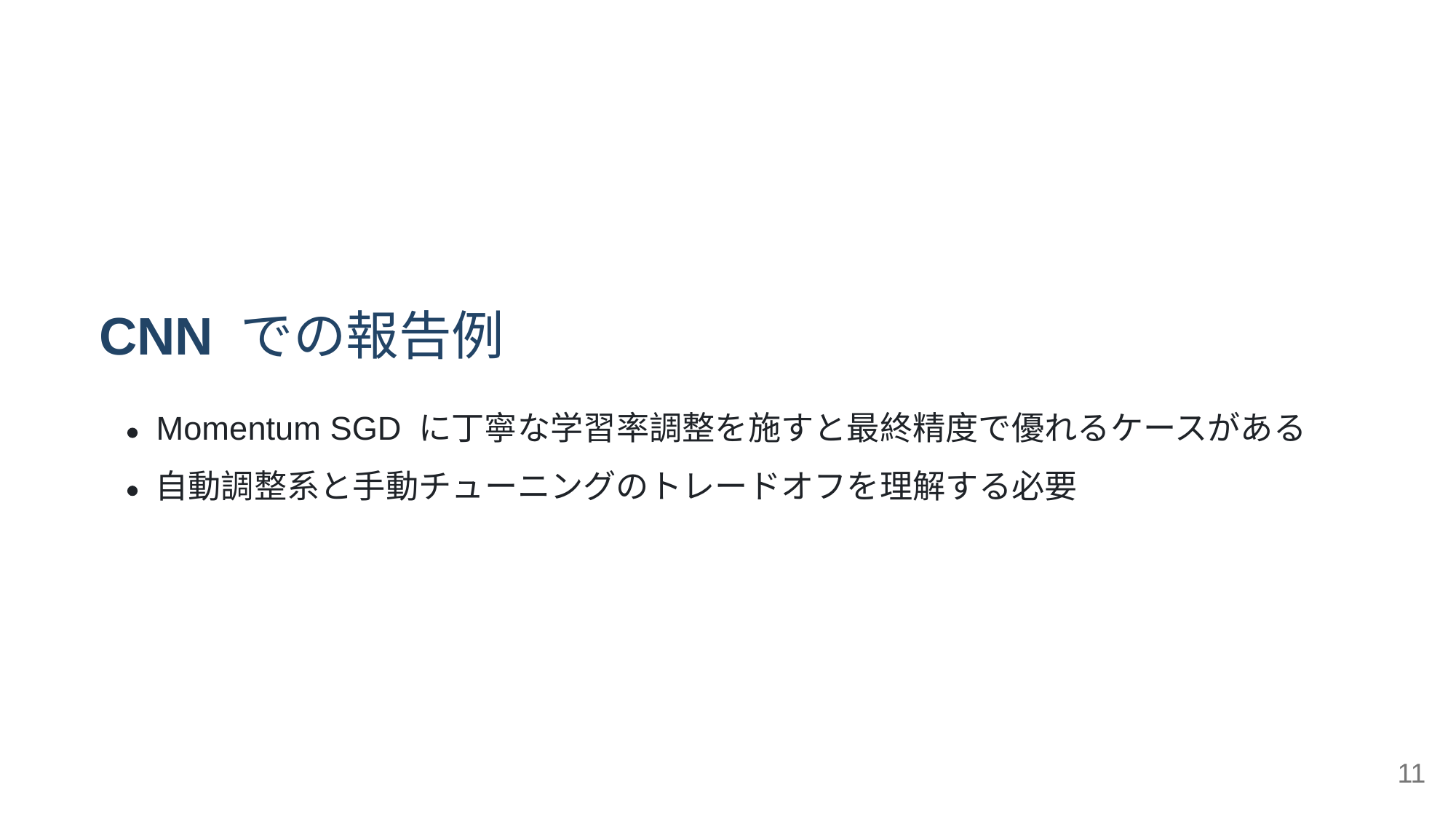

CNN での報告例
Momentum SGD に丁寧な学習率調整を施すと最終精度で優れるケースがある

⾃動調整系と⼿動チューニングのトレードオフを理解する必要

11